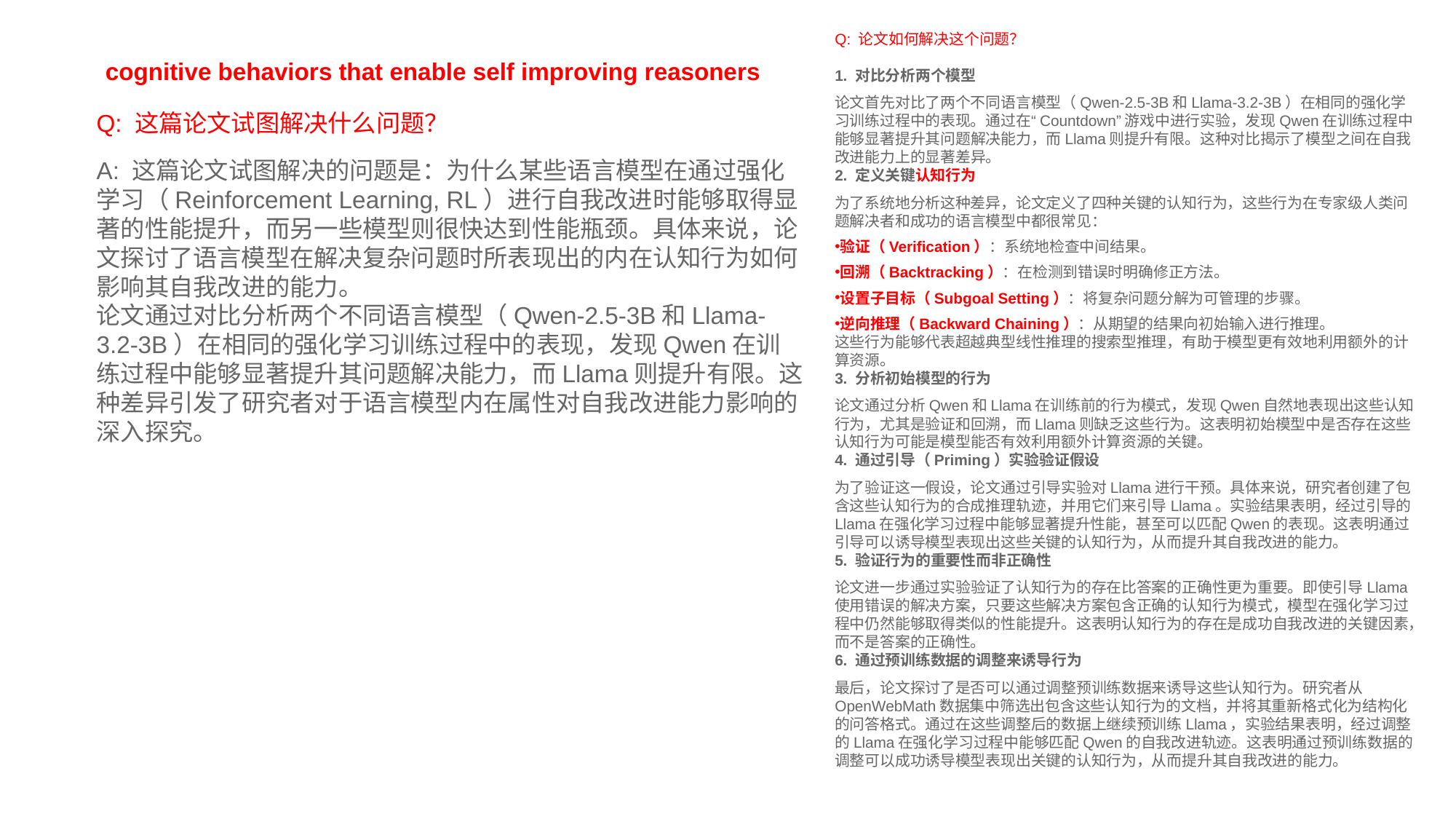

Q: 论文如何解决这个问题？
1. 对比分析两个模型
论文首先对比了两个不同语言模型（Qwen-2.5-3B和Llama-3.2-3B）在相同的强化学习训练过程中的表现。通过在“Countdown”游戏中进行实验，发现Qwen在训练过程中能够显著提升其问题解决能力，而Llama则提升有限。这种对比揭示了模型之间在自我改进能力上的显著差异。
2. 定义关键认知行为
为了系统地分析这种差异，论文定义了四种关键的认知行为，这些行为在专家级人类问题解决者和成功的语言模型中都很常见：
验证（Verification）：系统地检查中间结果。
回溯（Backtracking）：在检测到错误时明确修正方法。
设置子目标（Subgoal Setting）：将复杂问题分解为可管理的步骤。
逆向推理（Backward Chaining）：从期望的结果向初始输入进行推理。
这些行为能够代表超越典型线性推理的搜索型推理，有助于模型更有效地利用额外的计算资源。
3. 分析初始模型的行为
论文通过分析Qwen和Llama在训练前的行为模式，发现Qwen自然地表现出这些认知行为，尤其是验证和回溯，而Llama则缺乏这些行为。这表明初始模型中是否存在这些认知行为可能是模型能否有效利用额外计算资源的关键。
4. 通过引导（Priming）实验验证假设
为了验证这一假设，论文通过引导实验对Llama进行干预。具体来说，研究者创建了包含这些认知行为的合成推理轨迹，并用它们来引导Llama。实验结果表明，经过引导的Llama在强化学习过程中能够显著提升性能，甚至可以匹配Qwen的表现。这表明通过引导可以诱导模型表现出这些关键的认知行为，从而提升其自我改进的能力。
5. 验证行为的重要性而非正确性
论文进一步通过实验验证了认知行为的存在比答案的正确性更为重要。即使引导Llama使用错误的解决方案，只要这些解决方案包含正确的认知行为模式，模型在强化学习过程中仍然能够取得类似的性能提升。这表明认知行为的存在是成功自我改进的关键因素，而不是答案的正确性。
6. 通过预训练数据的调整来诱导行为
最后，论文探讨了是否可以通过调整预训练数据来诱导这些认知行为。研究者从OpenWebMath数据集中筛选出包含这些认知行为的文档，并将其重新格式化为结构化的问答格式。通过在这些调整后的数据上继续预训练Llama，实验结果表明，经过调整的Llama在强化学习过程中能够匹配Qwen的自我改进轨迹。这表明通过预训练数据的调整可以成功诱导模型表现出关键的认知行为，从而提升其自我改进的能力。
cognitive behaviors that enable self improving reasoners
Q: 这篇论文试图解决什么问题？
A: 这篇论文试图解决的问题是：为什么某些语言模型在通过强化学习（Reinforcement Learning, RL）进行自我改进时能够取得显著的性能提升，而另一些模型则很快达到性能瓶颈。具体来说，论文探讨了语言模型在解决复杂问题时所表现出的内在认知行为如何影响其自我改进的能力。
论文通过对比分析两个不同语言模型（Qwen-2.5-3B和Llama-3.2-3B）在相同的强化学习训练过程中的表现，发现Qwen在训练过程中能够显著提升其问题解决能力，而Llama则提升有限。这种差异引发了研究者对于语言模型内在属性对自我改进能力影响的深入探究。